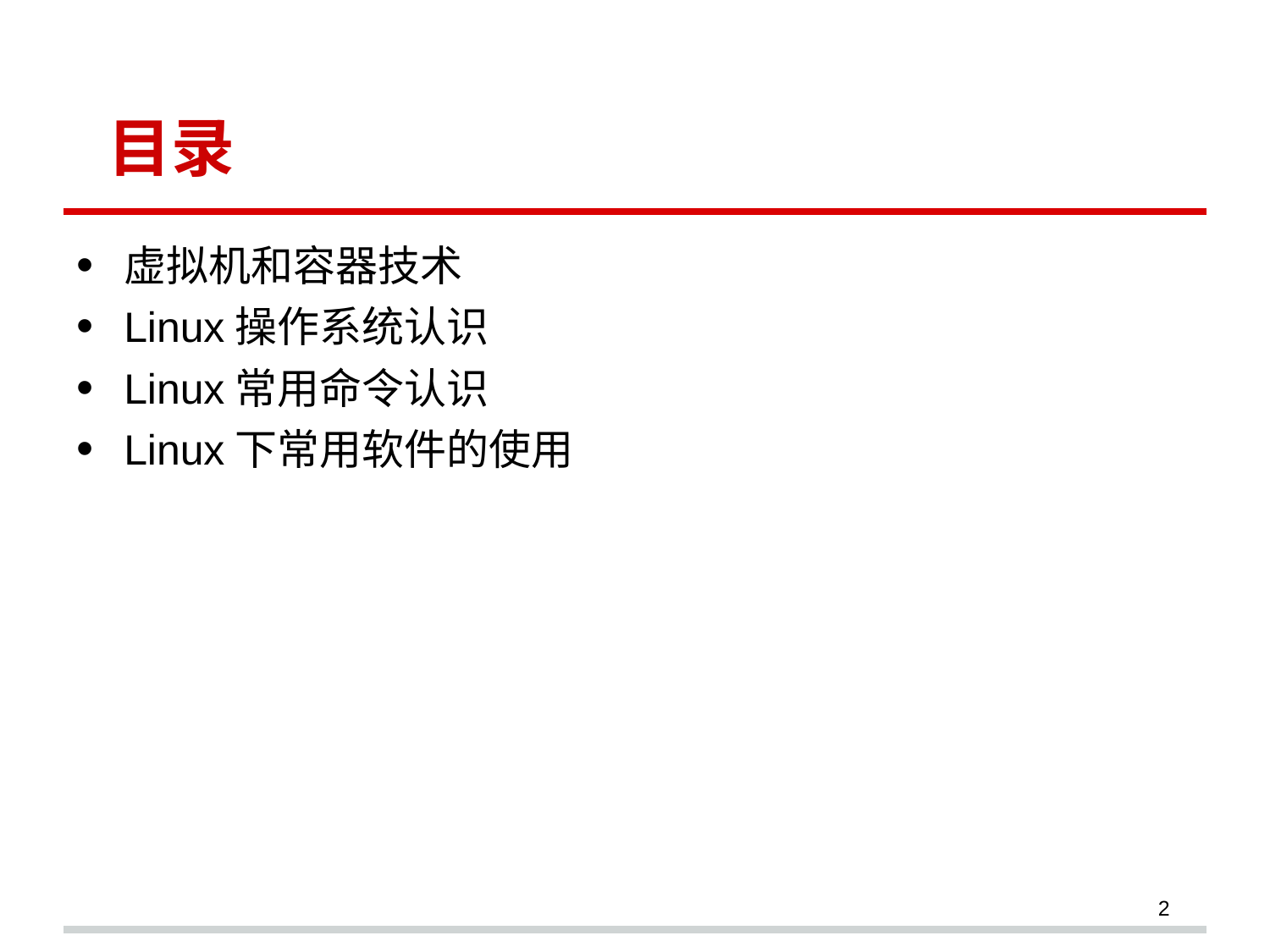

# 目录
虚拟机和容器技术
Linux操作系统认识
Linux常用命令认识
Linux下常用软件的使用

2